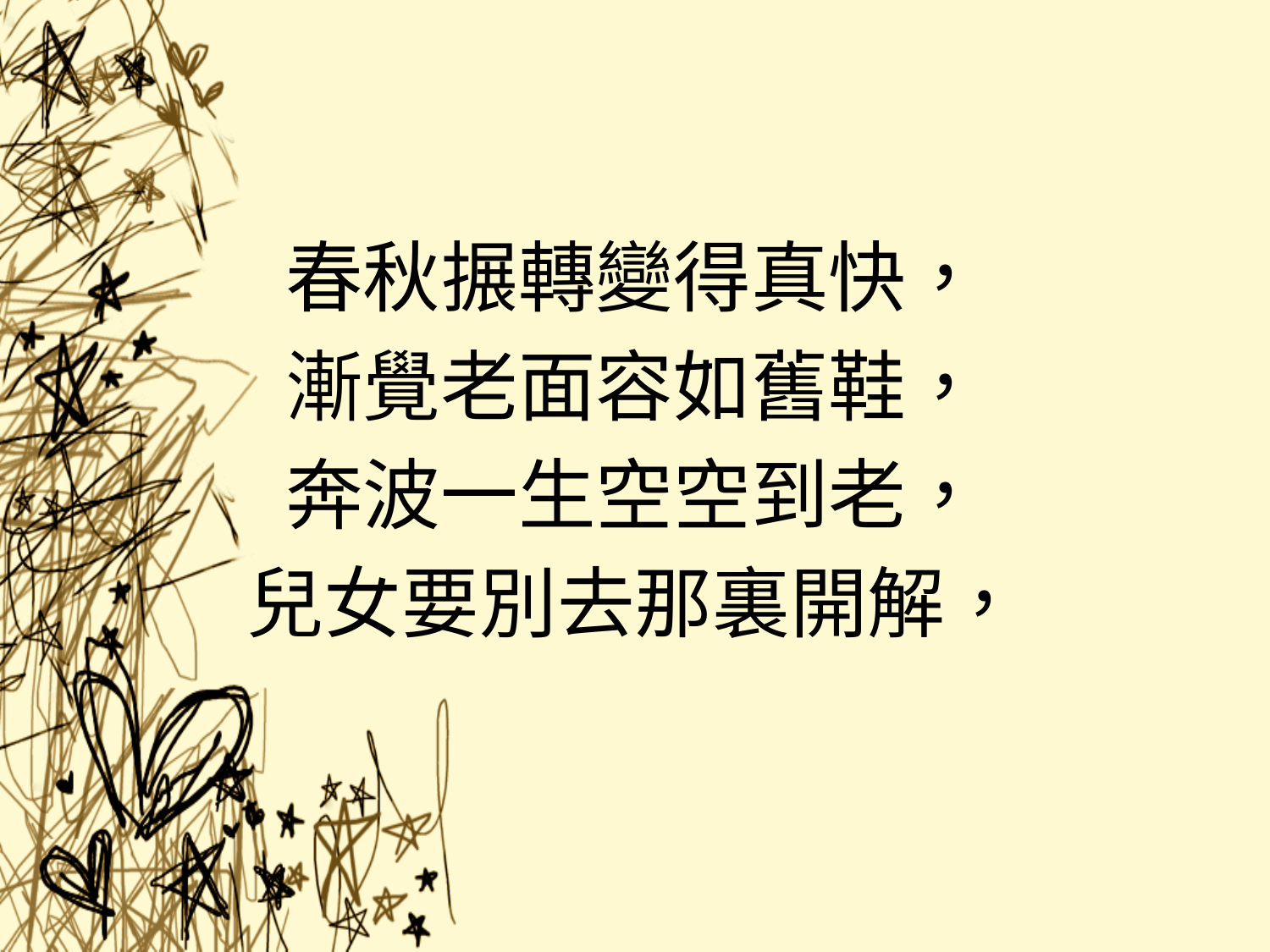

#
春秋搌轉變得真快，
漸覺老面容如舊鞋，
奔波一生空空到老，
兒女要別去那裏開解，